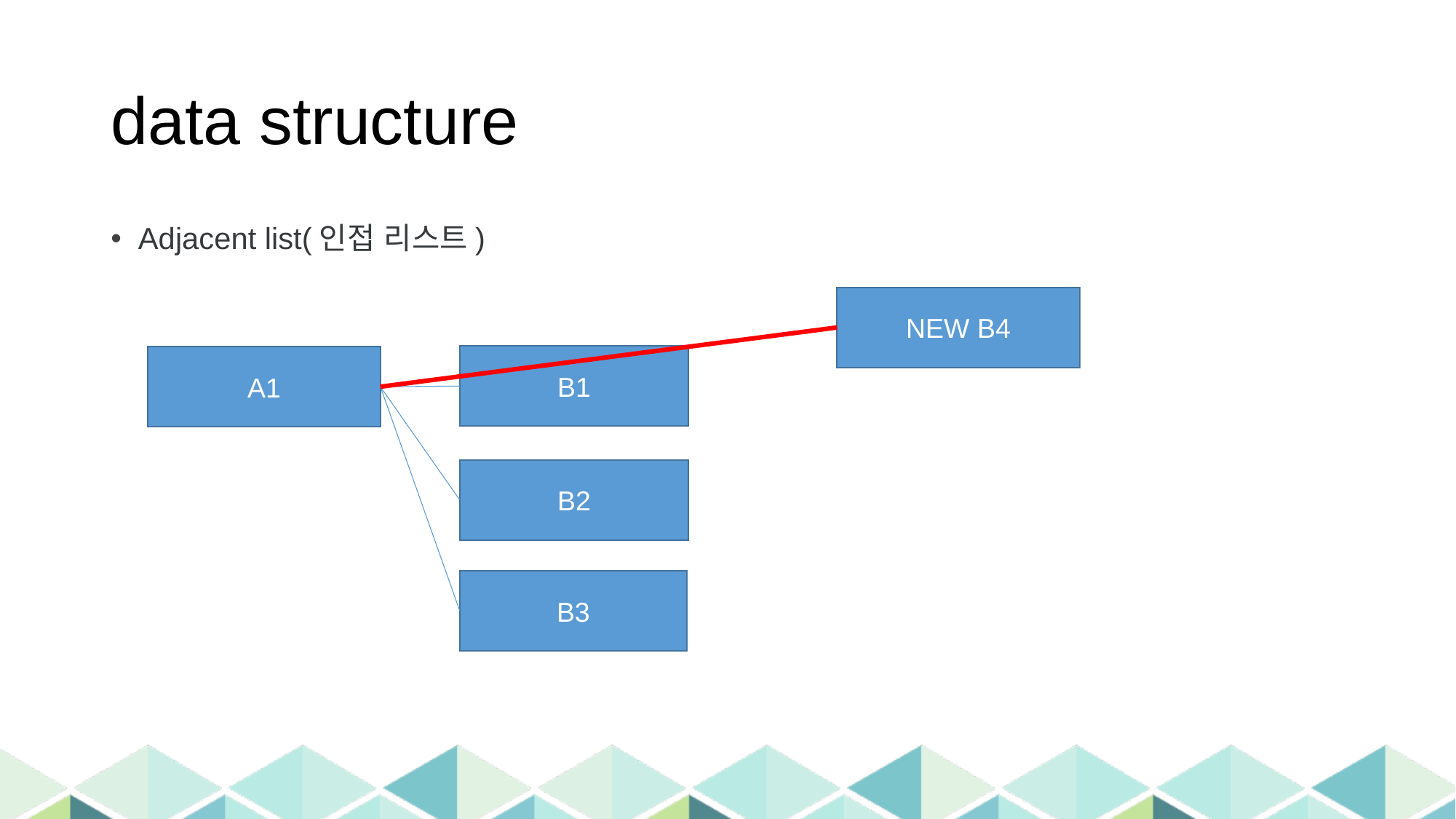

# data structure
Adjacent list(인접 리스트)

NEW B4
B1
A1
B2
B3